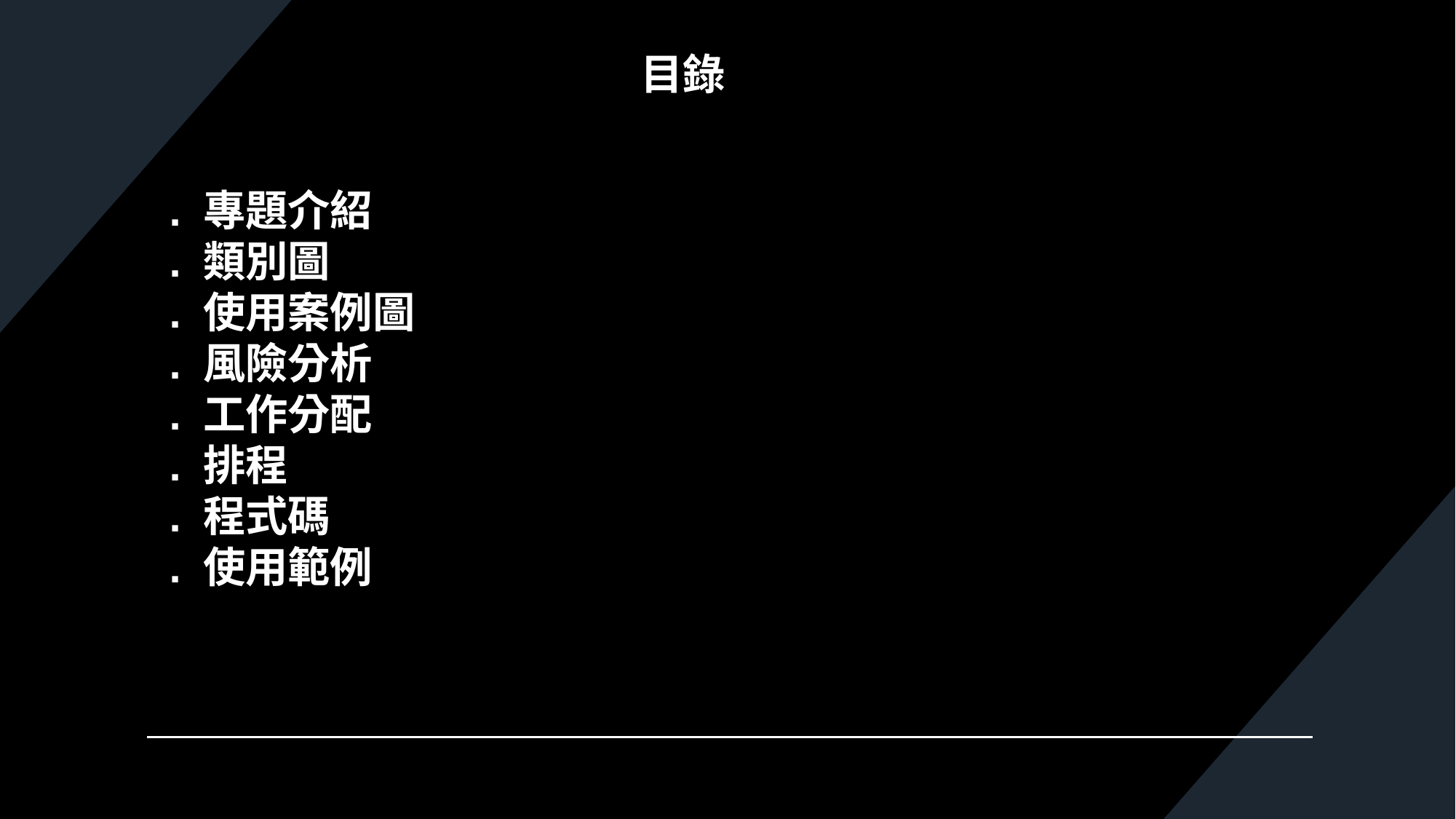

目錄
. 專題介紹
. 類別圖
. 使用案例圖
. 風險分析
. 工作分配
. 排程
. 程式碼
. 使用範例